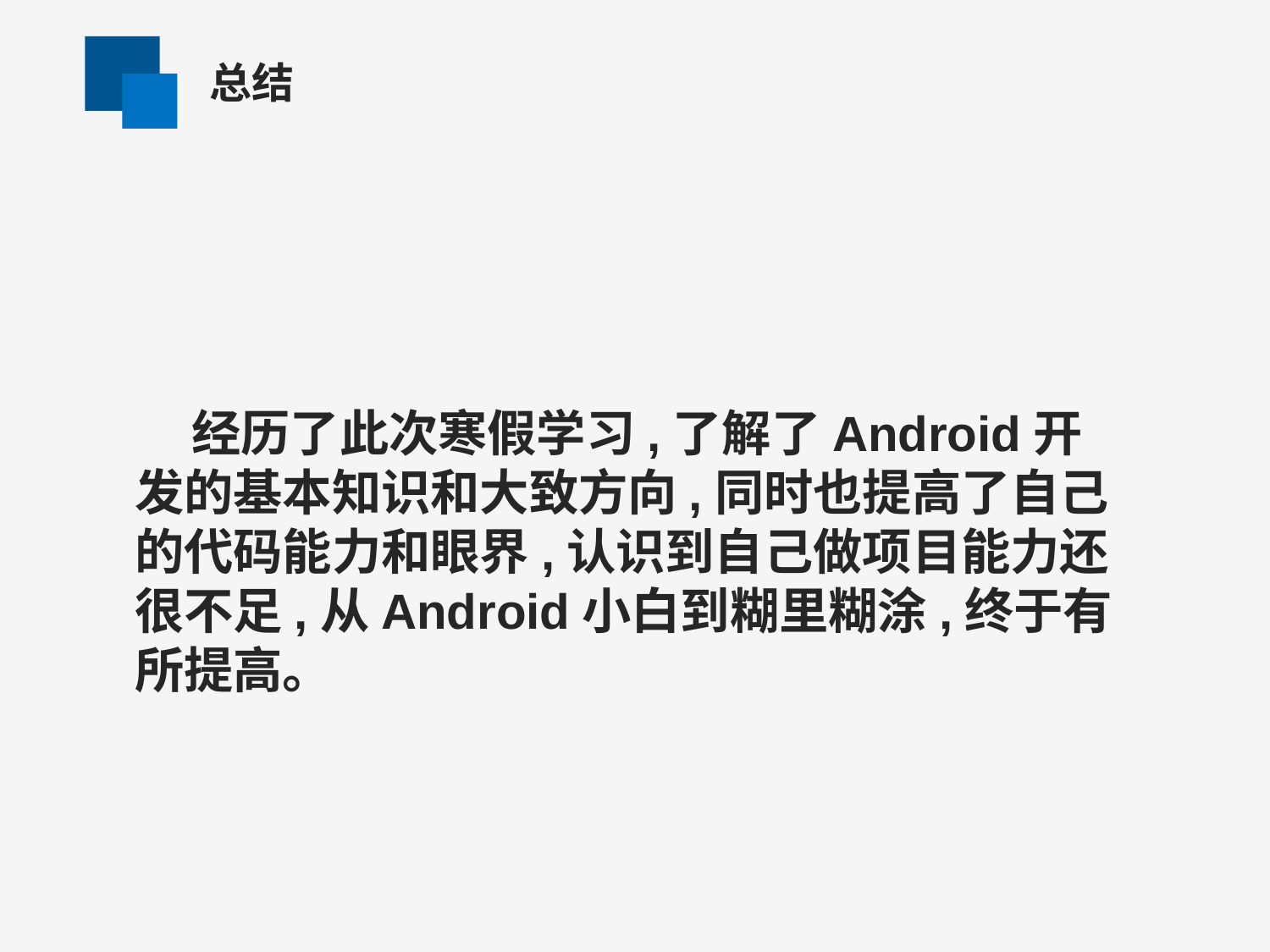

总结
    经历了此次寒假学习,了解了Android开发的基本知识和大致方向,同时也提高了自己的代码能力和眼界,认识到自己做项目能力还很不足,从Android小白到糊里糊涂,终于有所提高。